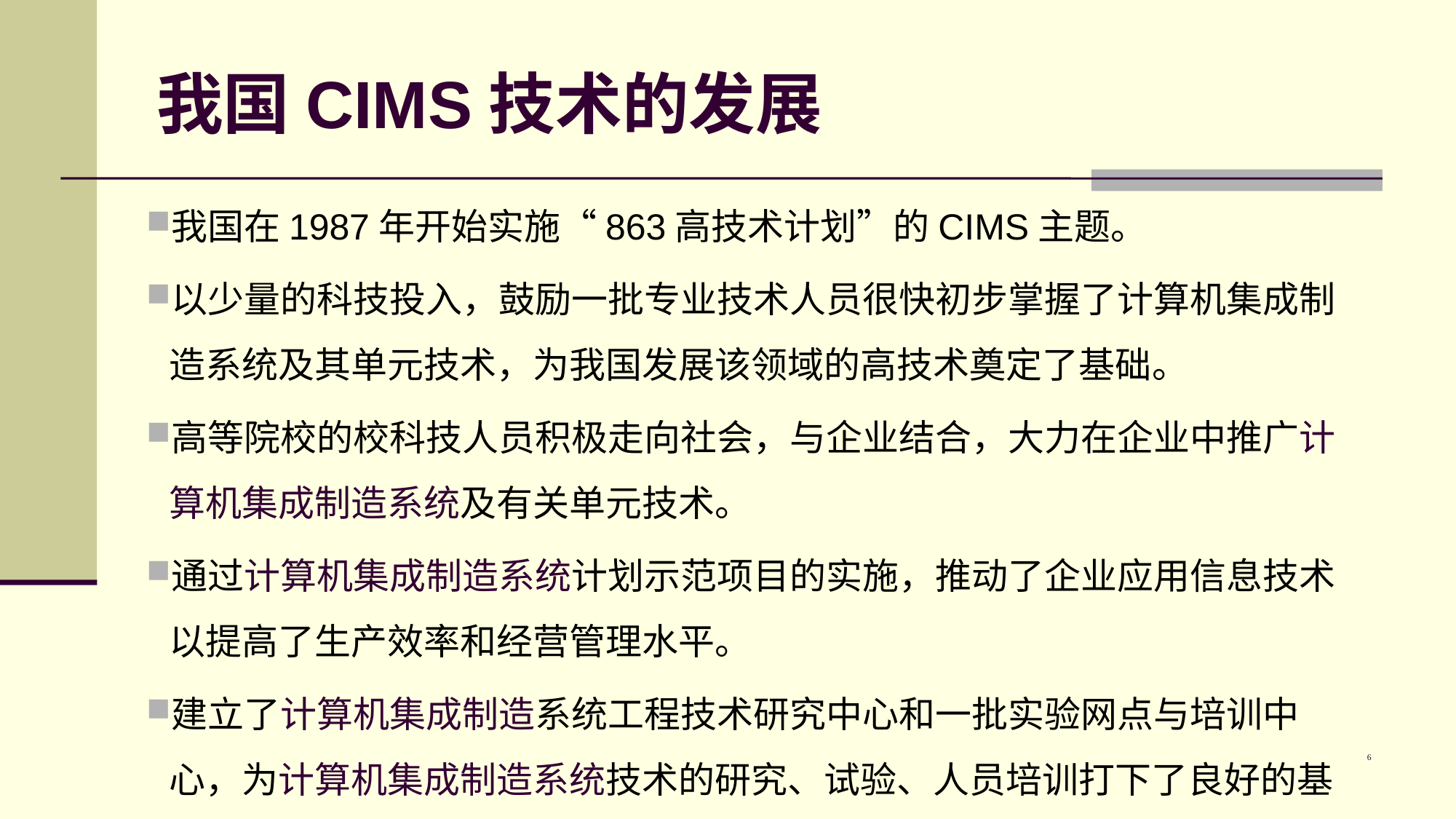

# 我国CIMS技术的发展
我国在1987年开始实施“863高技术计划”的CIMS主题。
以少量的科技投入，鼓励一批专业技术人员很快初步掌握了计算机集成制造系统及其单元技术，为我国发展该领域的高技术奠定了基础。
高等院校的校科技人员积极走向社会，与企业结合，大力在企业中推广计算机集成制造系统及有关单元技术。
通过计算机集成制造系统计划示范项目的实施，推动了企业应用信息技术以提高了生产效率和经营管理水平。
建立了计算机集成制造系统工程技术研究中心和一批实验网点与培训中心，为计算机集成制造系统技术的研究、试验、人员培训打下了良好的基础。

6